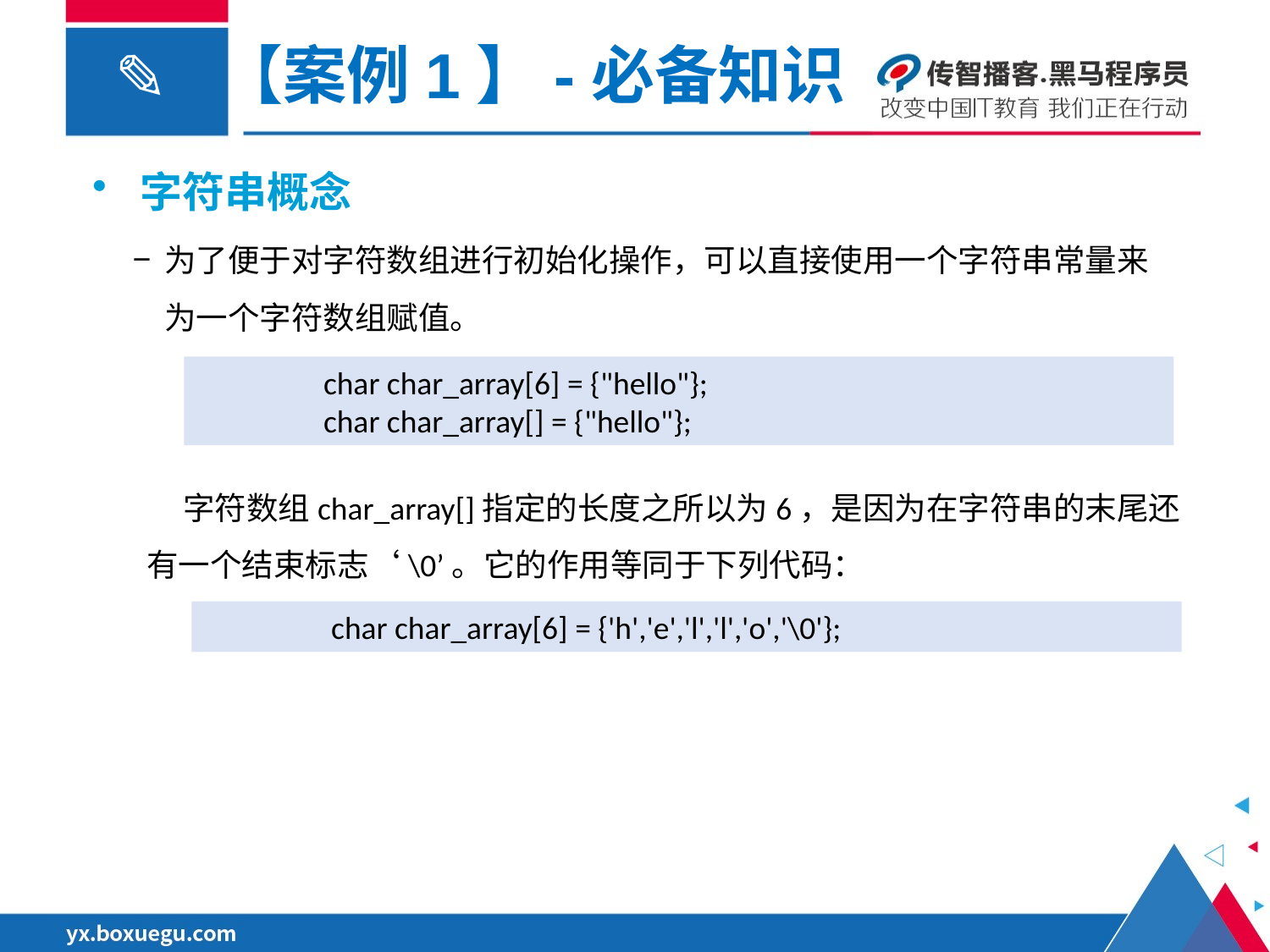

【案例1】-必备知识
字符串概念
为了便于对字符数组进行初始化操作，可以直接使用一个字符串常量来为一个字符数组赋值。
	char char_array[6] = {"hello"};
	char char_array[] = {"hello"};
    字符数组char_array[]指定的长度之所以为6，是因为在字符串的末尾还有一个结束标志‘\0’。它的作用等同于下列代码：
	char char_array[6] = {'h','e','l','l','o','\0'};